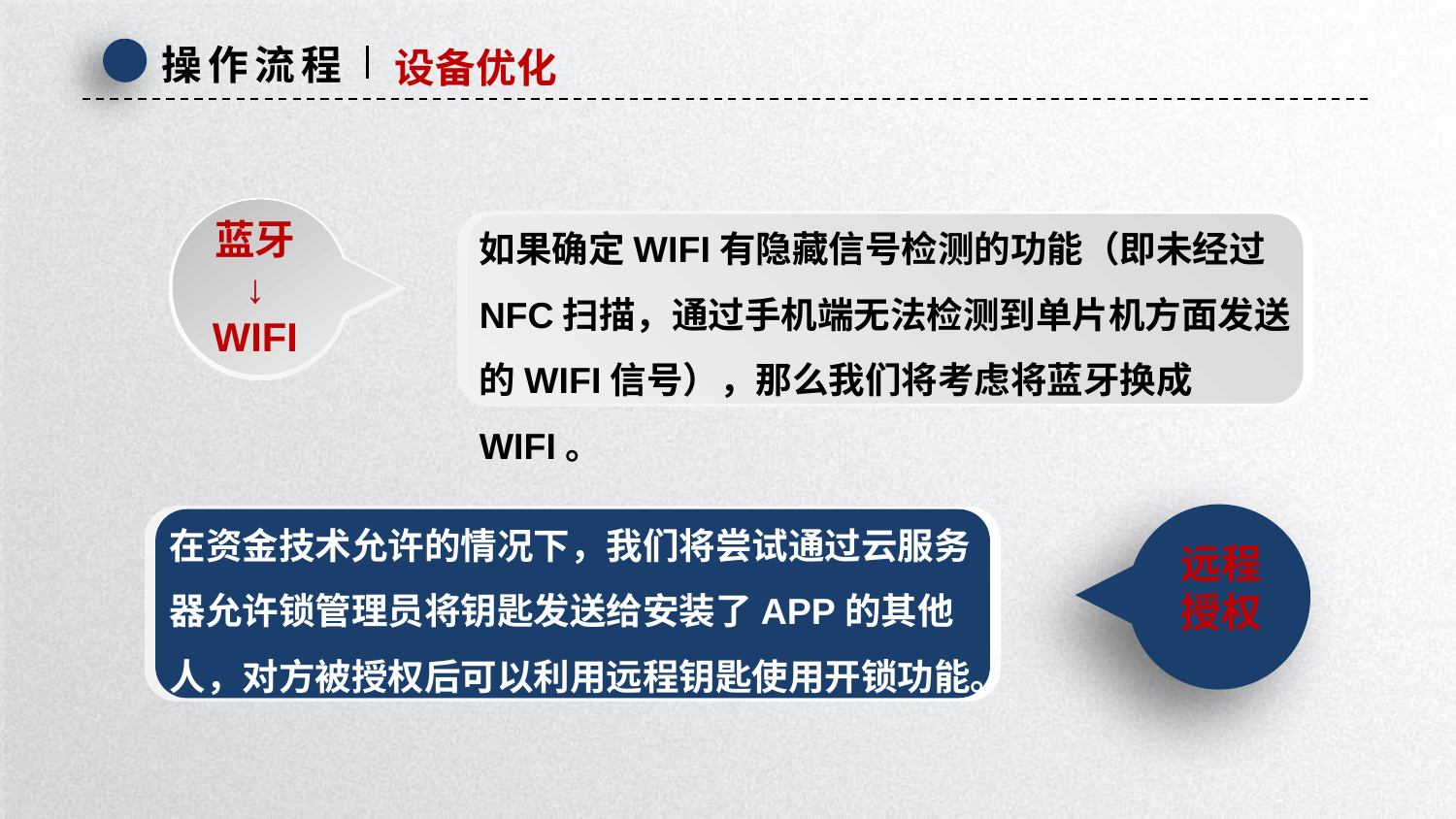

操作流程
设备优化

如果确定WIFI有隐藏信号检测的功能（即未经过NFC扫描，通过手机端无法检测到单片机方面发送的WIFI信号），那么我们将考虑将蓝牙换成WIFI。
蓝牙
↓
WIFI

在资金技术允许的情况下，我们将尝试通过云服务器允许锁管理员将钥匙发送给安装了APP的其他人，对方被授权后可以利用远程钥匙使用开锁功能。

远程授权